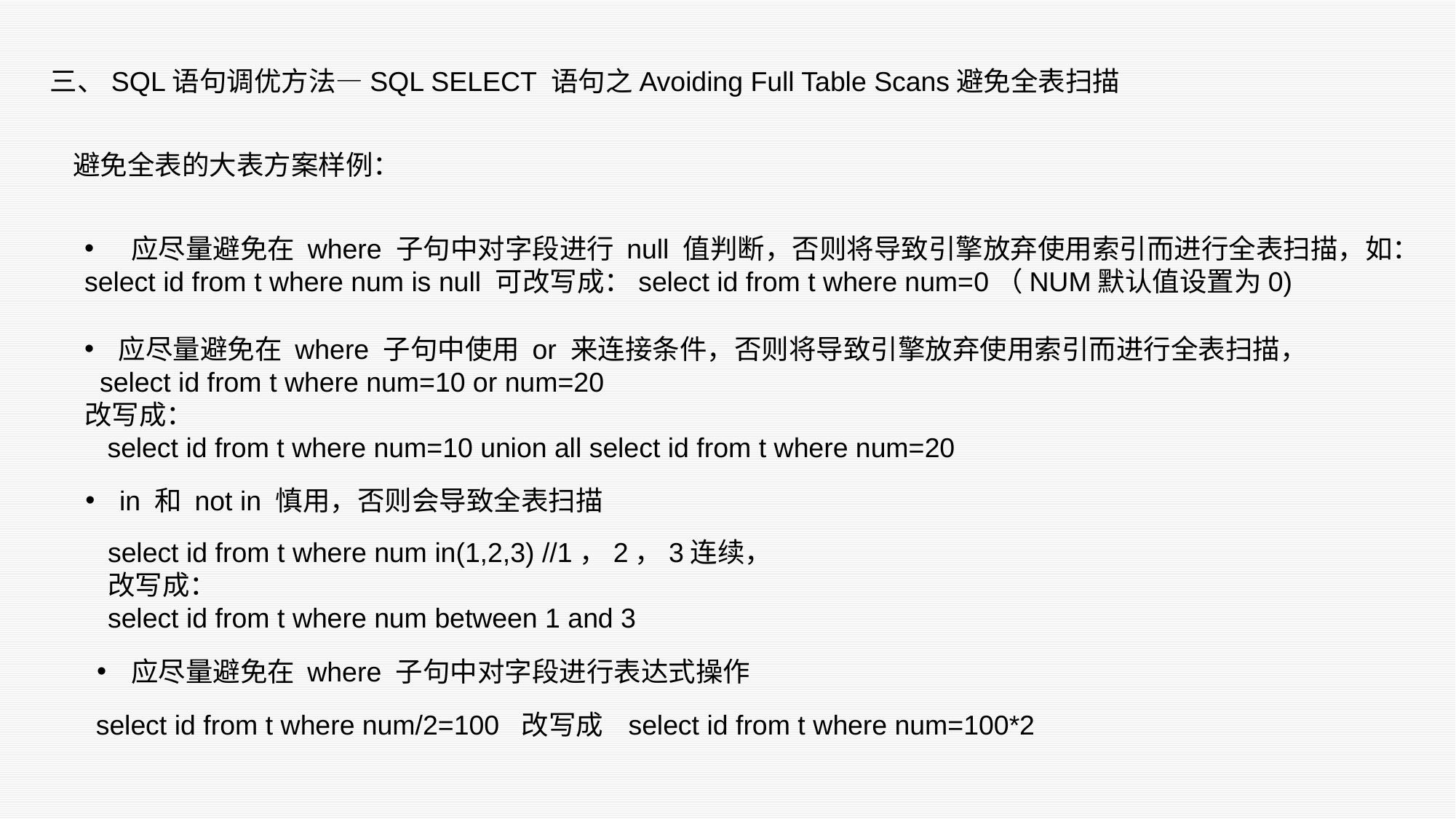

三、SQL语句调优方法—SQL SELECT 语句之Avoiding Full Table Scans避免全表扫描
避免全表的大表方案样例：
 应尽量避免在 where 子句中对字段进行 null 值判断，否则将导致引擎放弃使用索引而进行全表扫描，如：
select id from t where num is null 可改写成：select id from t where num=0（NUM默认值设置为0)
应尽量避免在 where 子句中使用 or 来连接条件，否则将导致引擎放弃使用索引而进行全表扫描，
  select id from t where num=10 or num=20
改写成：
   select id from t where num=10 union all select id from t where num=20
in 和 not in 慎用，否则会导致全表扫描
select id from t where num in(1,2,3) //1，2，3连续，
改写成：
select id from t where num between 1 and 3
应尽量避免在 where 子句中对字段进行表达式操作
select id from t where num/2=100  改写成   select id from t where num=100*2